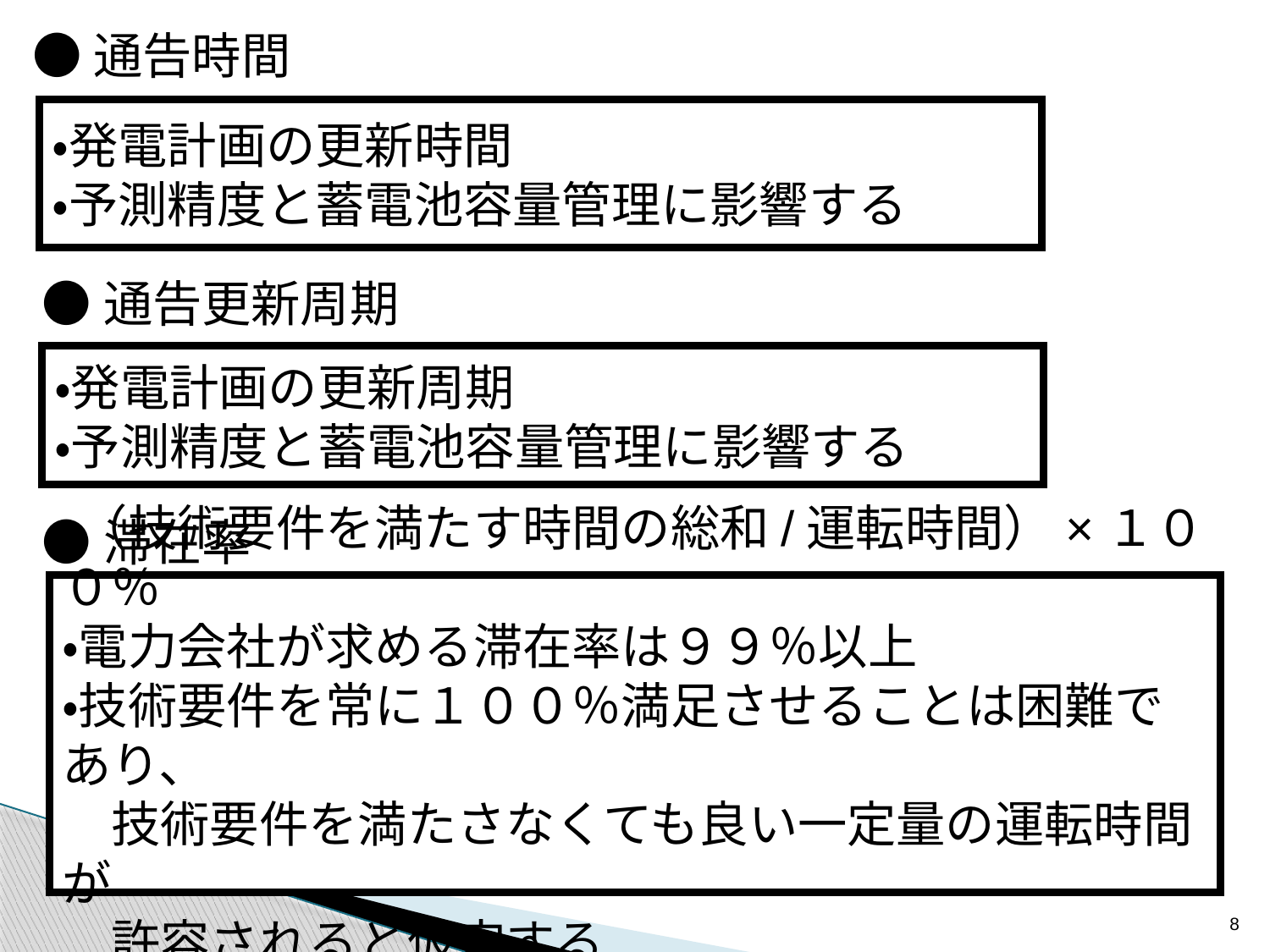

●通告時間
・発電計画の更新時間
・予測精度と蓄電池容量管理に影響する
●通告更新周期
・発電計画の更新周期
・予測精度と蓄電池容量管理に影響する
●滞在率
・（技術要件を満たす時間の総和/運転時間）×１００％
・電力会社が求める滞在率は９９％以上
・技術要件を常に１００％満足させることは困難であり、
　技術要件を満たさなくても良い一定量の運転時間が
　許容されると仮定する
8